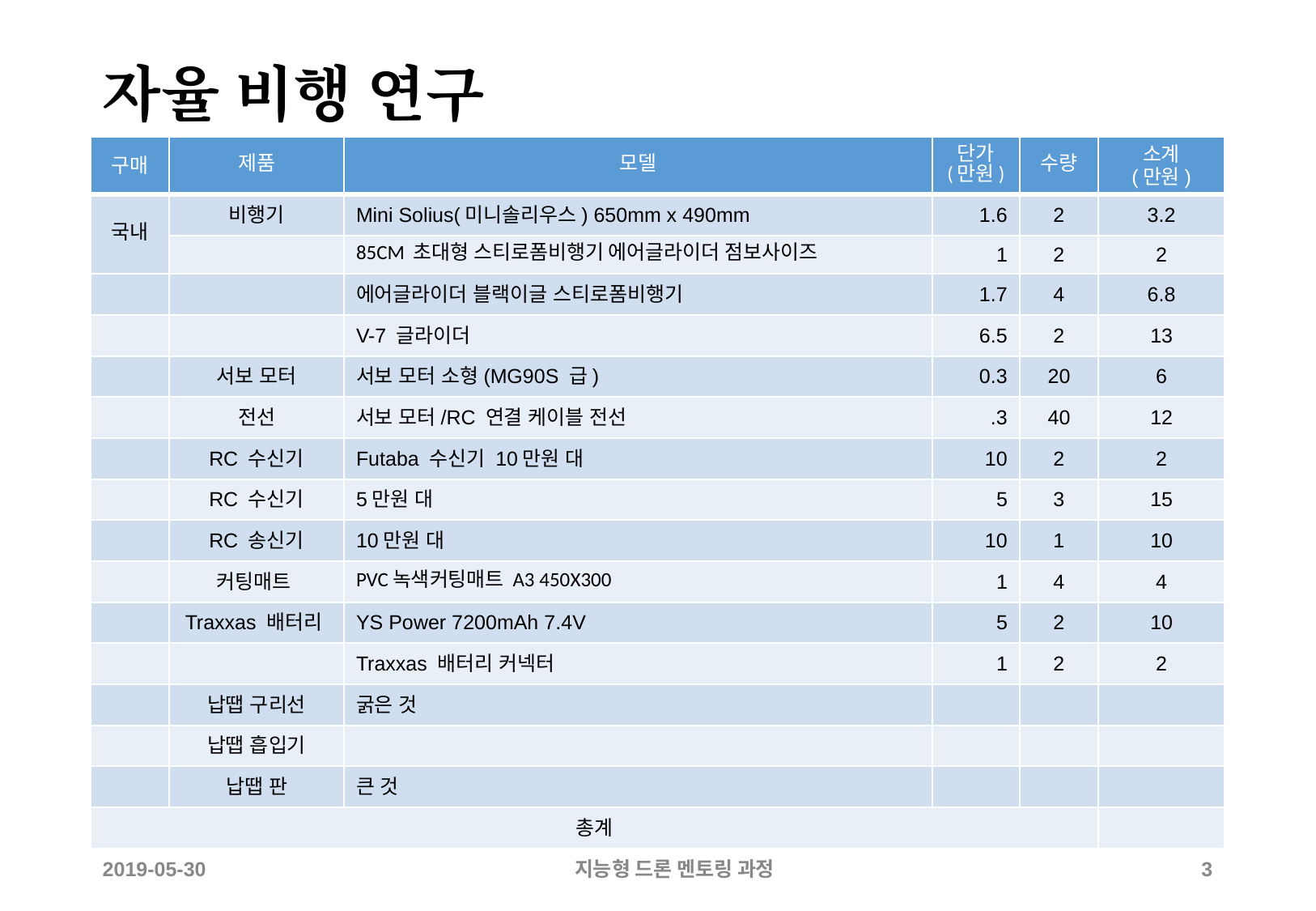

# 자율 비행 연구
| 구매 | 제품 | 모델 | 단가 (만원) | 수량 | 소계 (만원) |
| --- | --- | --- | --- | --- | --- |
| 국내 | 비행기 | Mini Solius(미니솔리우스) 650mm x 490mm | 1.6 | 2 | 3.2 |
|  |  | 85CM 초대형 스티로폼비행기 에어글라이더 점보사이즈 | 1 | 2 | 2 |
|  |  | 에어글라이더 블랙이글 스티로폼비행기 | 1.7 | 4 | 6.8 |
|  |  | V-7 글라이더 | 6.5 | 2 | 13 |
|  | 서보 모터 | 서보 모터 소형(MG90S 급) | 0.3 | 20 | 6 |
|  | 전선 | 서보 모터/RC 연결 케이블 전선 | .3 | 40 | 12 |
|  | RC 수신기 | Futaba 수신기 10만원 대 | 10 | 2 | 2 |
|  | RC 수신기 | 5만원 대 | 5 | 3 | 15 |
|  | RC 송신기 | 10만원 대 | 10 | 1 | 10 |
|  | 커팅매트 | PVC녹색커팅매트 A3 450X300 | 1 | 4 | 4 |
|  | Traxxas 배터리 | YS Power 7200mAh 7.4V | 5 | 2 | 10 |
|  |  | Traxxas 배터리 커넥터 | 1 | 2 | 2 |
|  | 납땝 구리선 | 굵은 것 |  |  |  |
|  | 납땝 흡입기 |  |  |  |  |
|  | 납땝 판 | 큰 것 |  |  |  |
| 총계 |  |  |  |  |  |
2019-05-30
지능형 드론 멘토링 과정
3